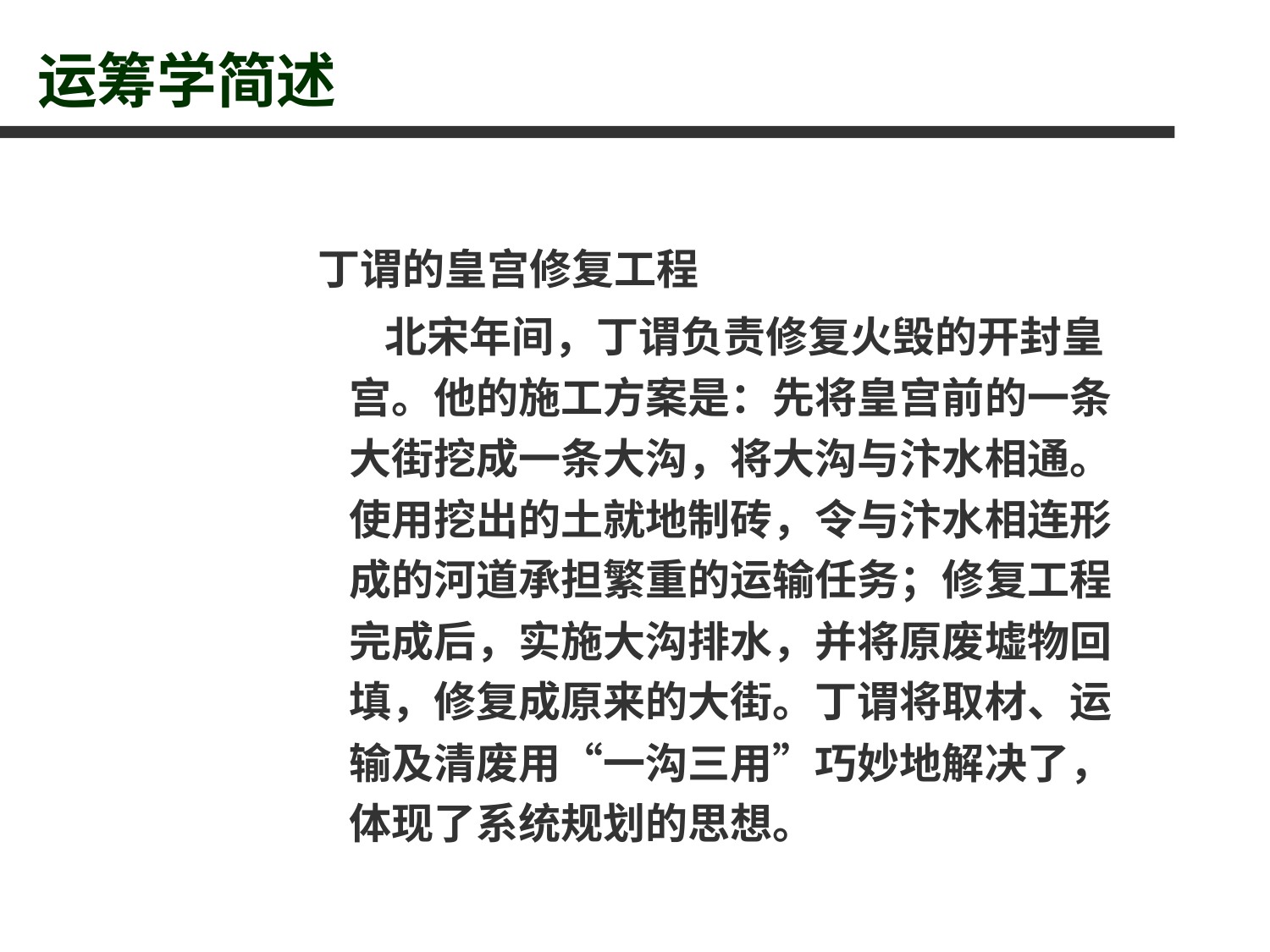

运筹学简述
丁谓的皇宫修复工程
      北宋年间，丁谓负责修复火毁的开封皇宫。他的施工方案是：先将皇宫前的一条大街挖成一条大沟，将大沟与汴水相通。使用挖出的土就地制砖，令与汴水相连形成的河道承担繁重的运输任务；修复工程完成后，实施大沟排水，并将原废墟物回填，修复成原来的大街。丁谓将取材、运输及清废用“一沟三用”巧妙地解决了，体现了系统规划的思想。